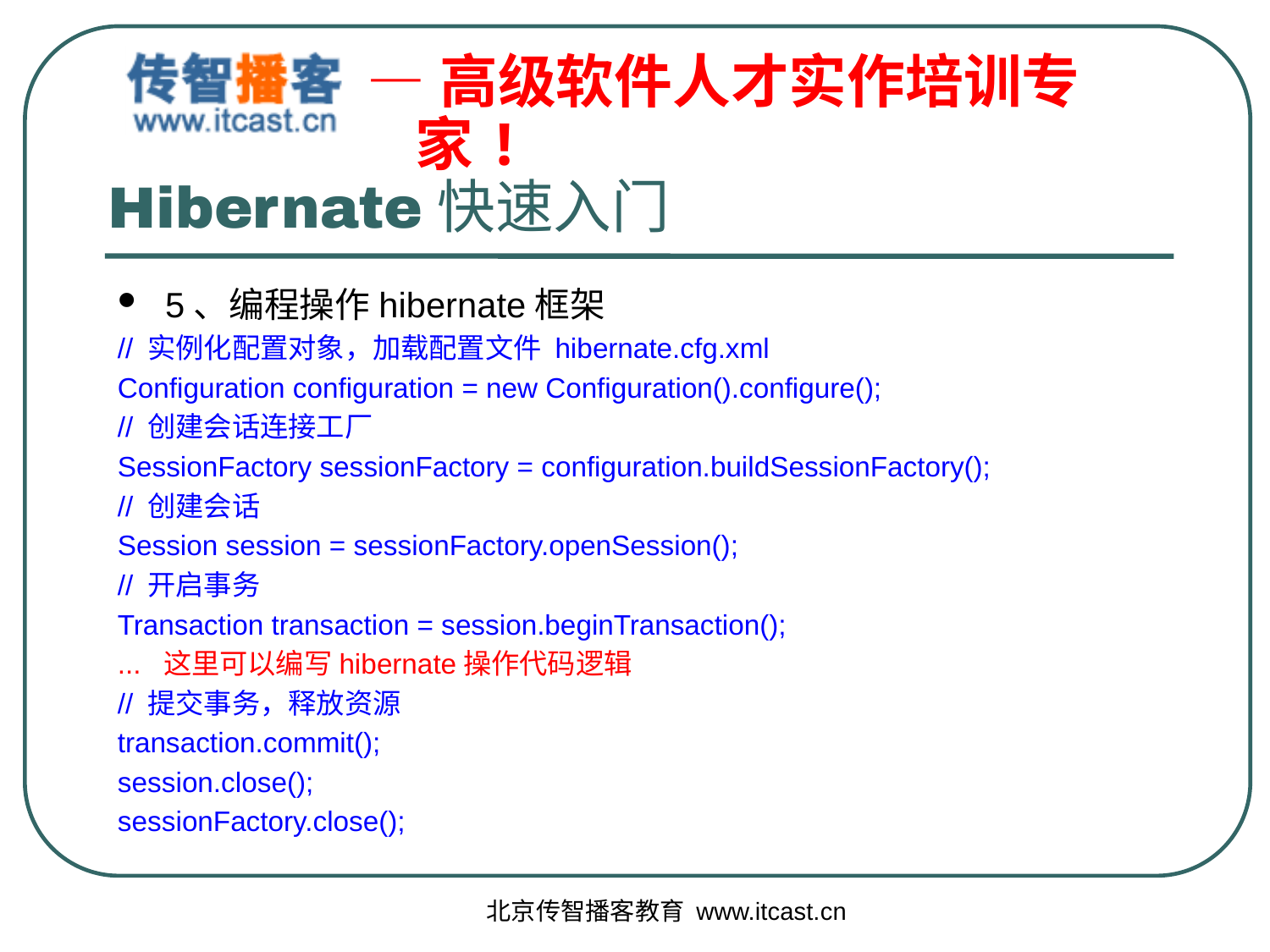

# Hibernate快速入门
5、编程操作hibernate框架
// 实例化配置对象，加载配置文件 hibernate.cfg.xml
Configuration configuration = new Configuration().configure();
// 创建会话连接工厂
SessionFactory sessionFactory = configuration.buildSessionFactory();
// 创建会话
Session session = sessionFactory.openSession();
// 开启事务
Transaction transaction = session.beginTransaction();
...  这里可以编写hibernate操作代码逻辑
// 提交事务，释放资源
transaction.commit();
session.close();
sessionFactory.close();
北京传智播客教育 www.itcast.cn